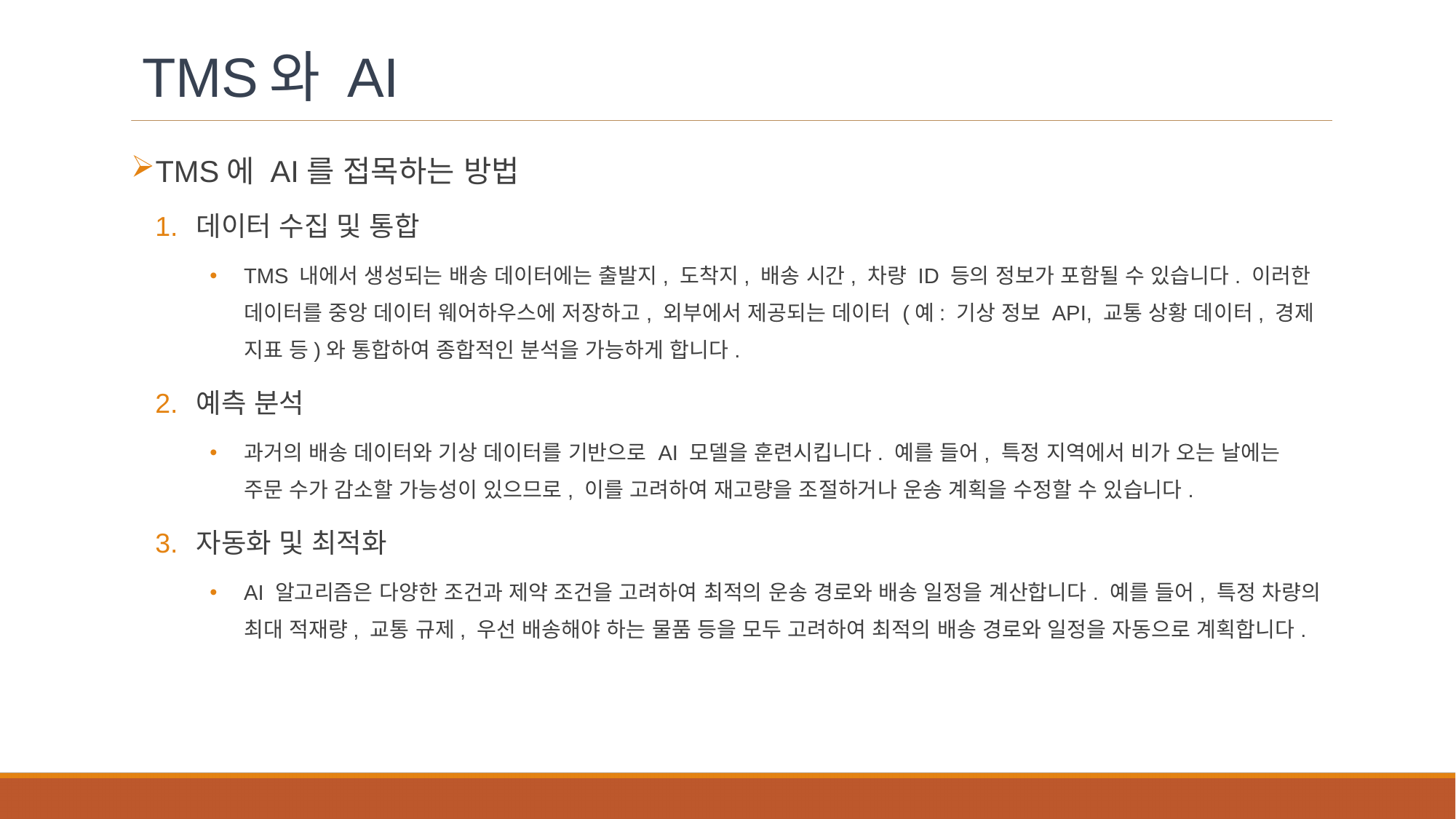

# TMS와 AI
TMS에 AI를 접목하는 방법
데이터 수집 및 통합
TMS 내에서 생성되는 배송 데이터에는 출발지, 도착지, 배송 시간, 차량 ID 등의 정보가 포함될 수 있습니다. 이러한 데이터를 중앙 데이터 웨어하우스에 저장하고, 외부에서 제공되는 데이터 (예: 기상 정보 API, 교통 상황 데이터, 경제 지표 등)와 통합하여 종합적인 분석을 가능하게 합니다.
예측 분석
과거의 배송 데이터와 기상 데이터를 기반으로 AI 모델을 훈련시킵니다. 예를 들어, 특정 지역에서 비가 오는 날에는 주문 수가 감소할 가능성이 있으므로, 이를 고려하여 재고량을 조절하거나 운송 계획을 수정할 수 있습니다.
자동화 및 최적화
AI 알고리즘은 다양한 조건과 제약 조건을 고려하여 최적의 운송 경로와 배송 일정을 계산합니다. 예를 들어, 특정 차량의 최대 적재량, 교통 규제, 우선 배송해야 하는 물품 등을 모두 고려하여 최적의 배송 경로와 일정을 자동으로 계획합니다.